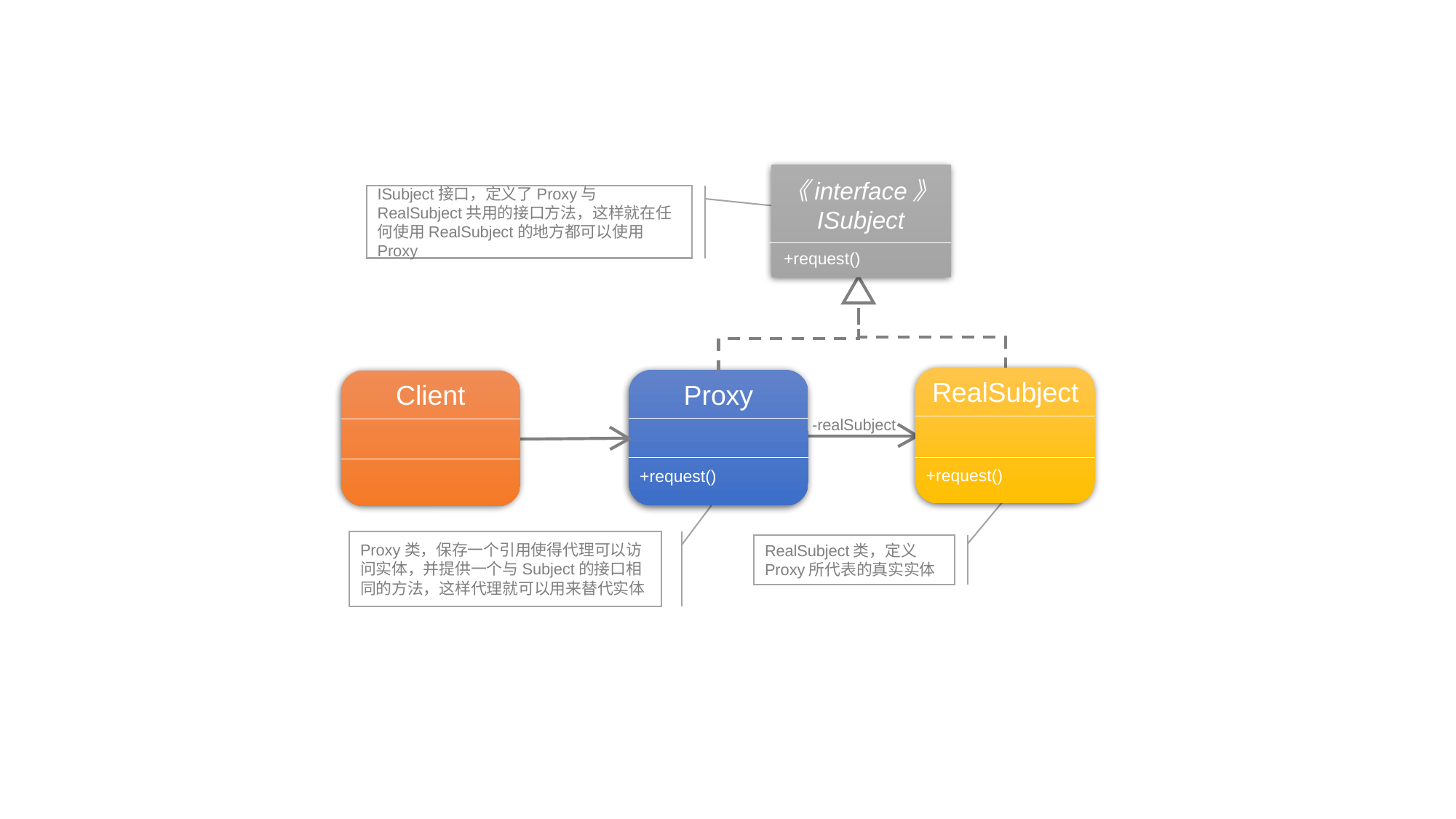

《interface》
ISubject
ISubject接口，定义了Proxy与RealSubject共用的接口方法，这样就在任何使用RealSubject的地方都可以使用Proxy
+Request()
+request()

RealSubject

Proxy

Client
-realSubject
+request()
+request()
Proxy类，保存一个引用使得代理可以访问实体，并提供一个与Subject的接口相同的方法，这样代理就可以用来替代实体
RealSubject类，定义Proxy所代表的真实实体